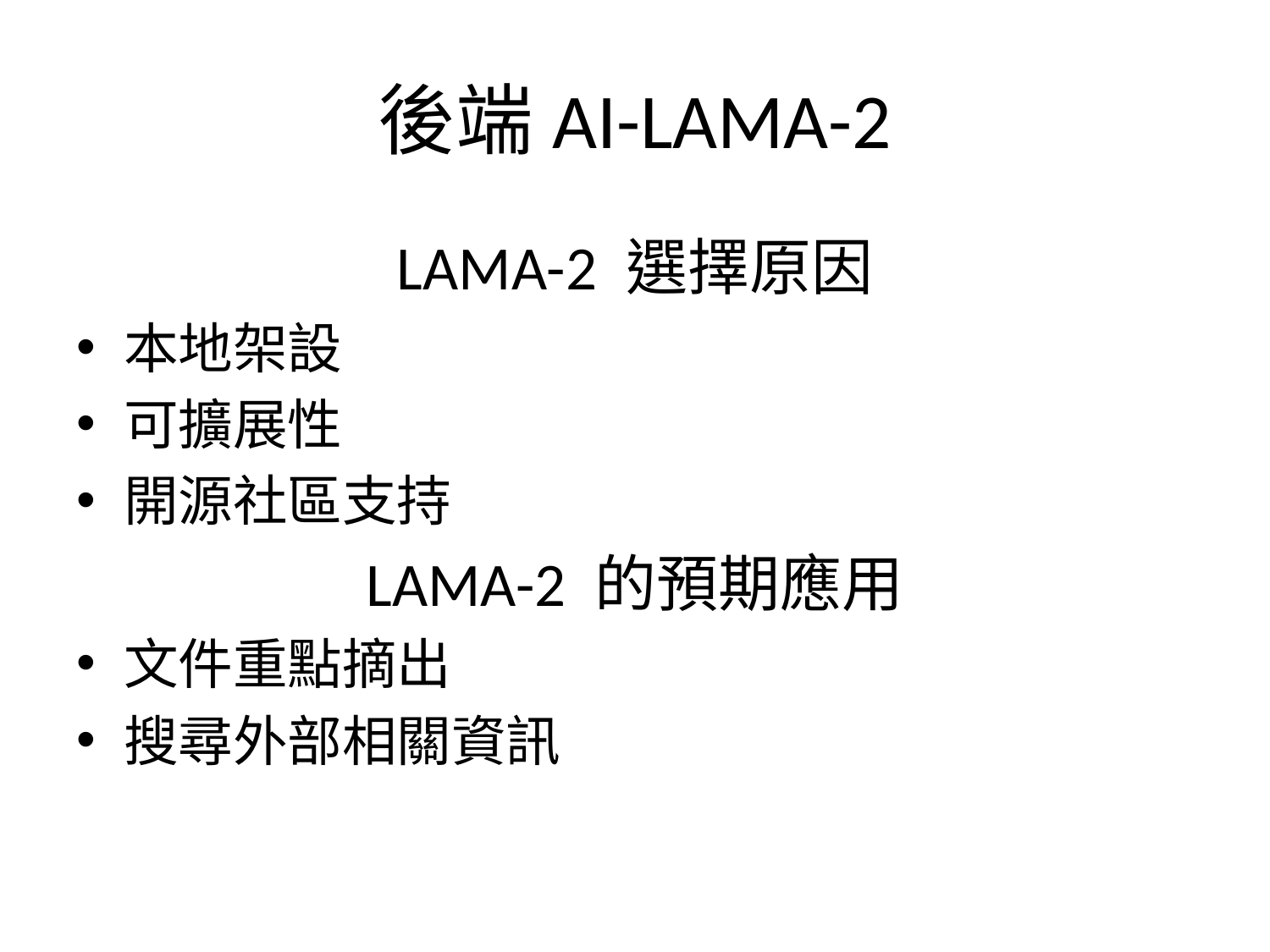

# 後端AI-LAMA-2
LAMA-2 選擇原因
本地架設
可擴展性
開源社區支持
LAMA-2 的預期應用
文件重點摘出
搜尋外部相關資訊